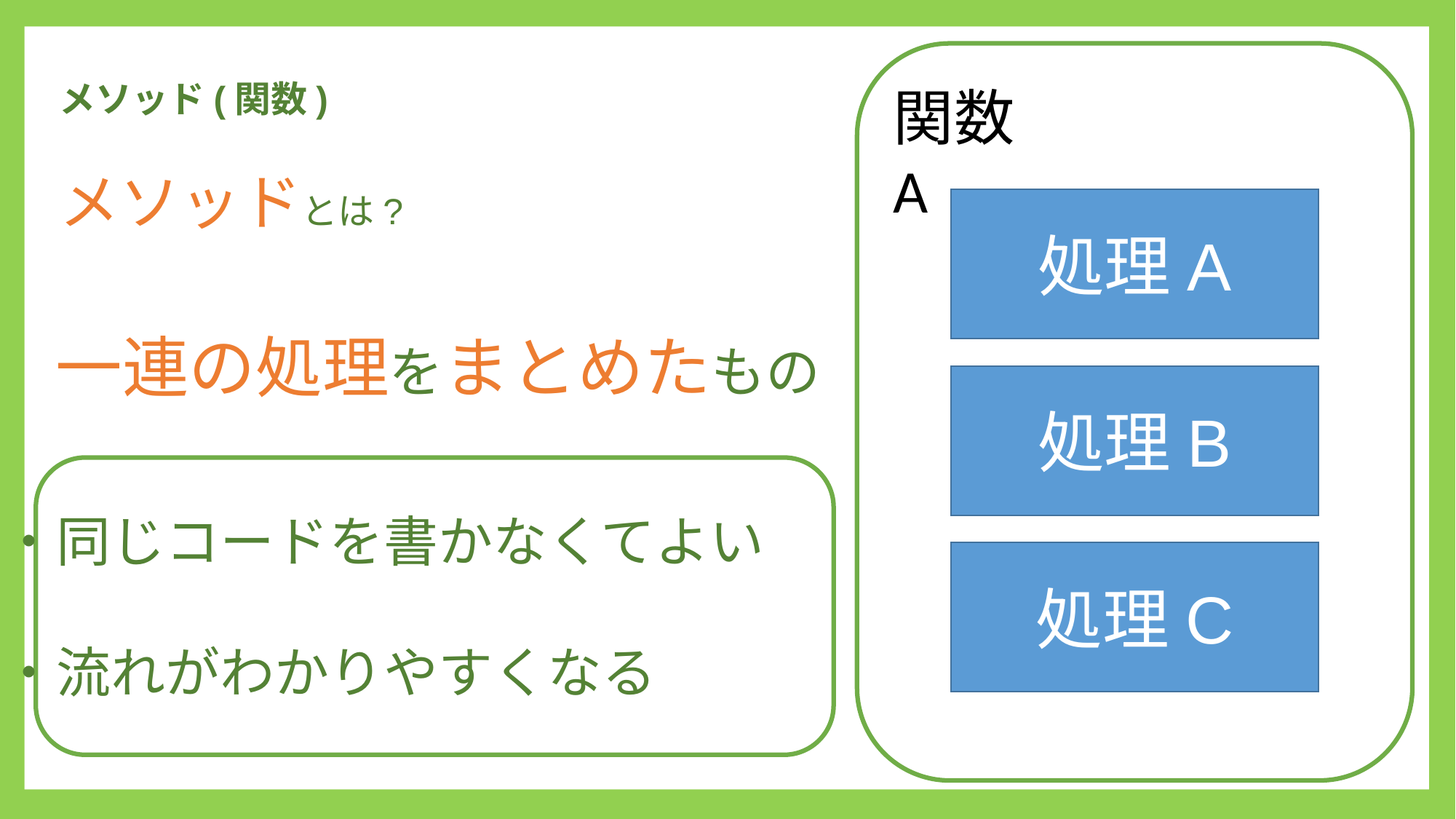

メソッド(関数)
関数A
メソッドとは?
処理A
一連の処理をまとめたもの
処理B

・同じコードを書かなくてよい

・流れがわかりやすくなる
処理C